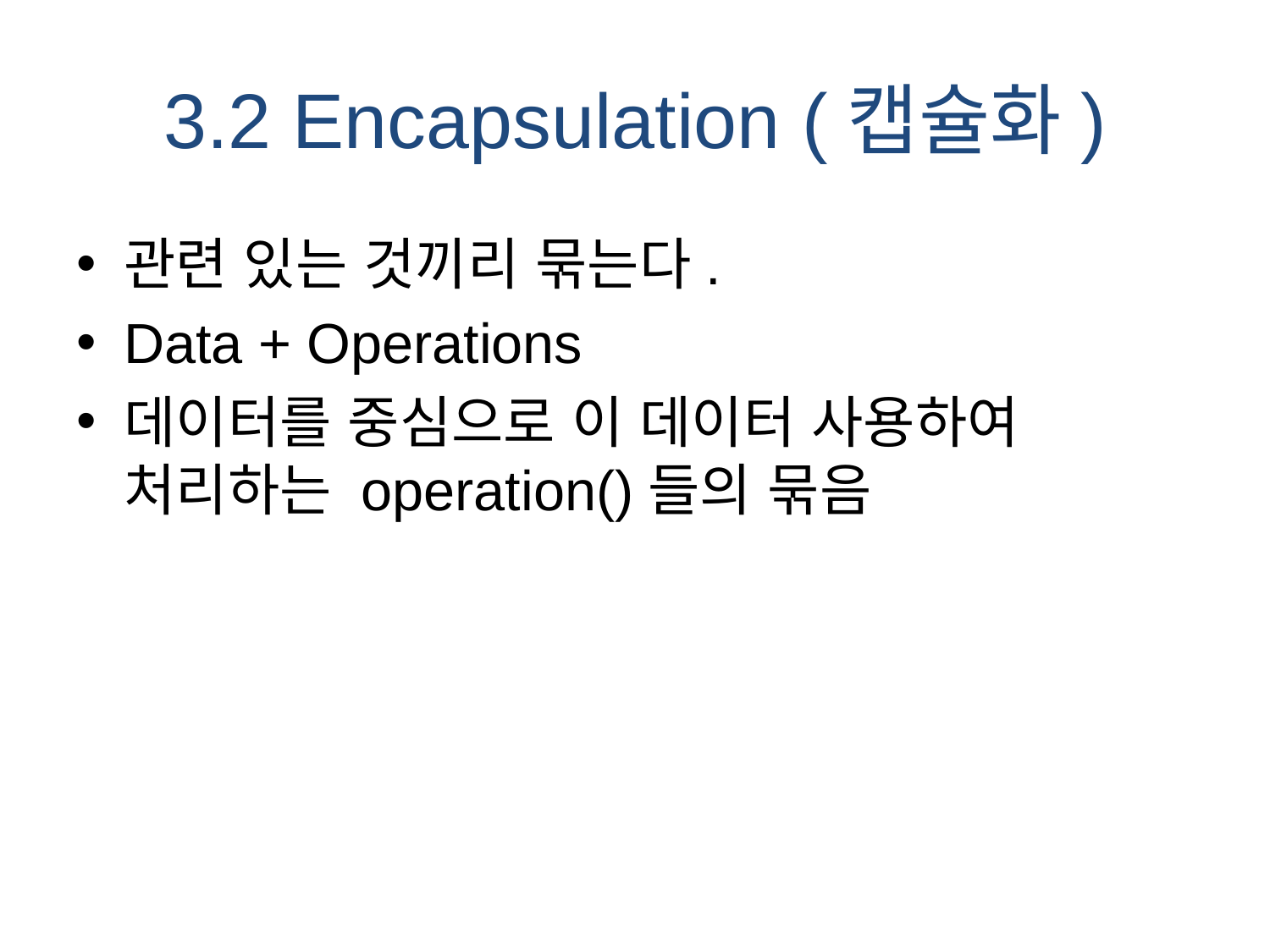

# 3.2 Encapsulation (캡슐화)
관련 있는 것끼리 묶는다.
Data + Operations
데이터를 중심으로 이 데이터 사용하여 처리하는 operation()들의 묶음